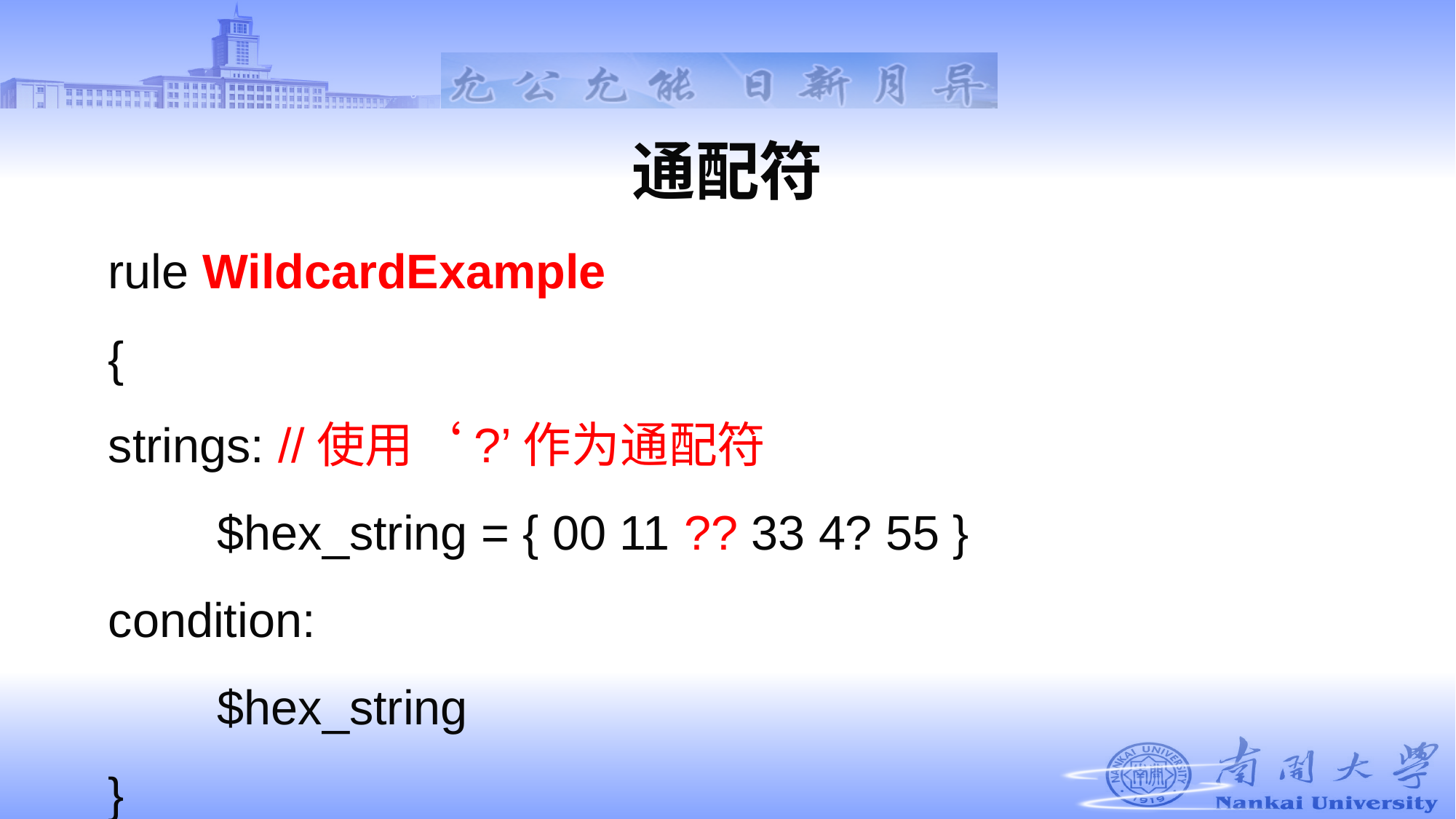

# 通配符
rule WildcardExample
{
strings: //使用‘?’作为通配符
	$hex_string = { 00 11 ?? 33 4? 55 }
condition:
	$hex_string
}